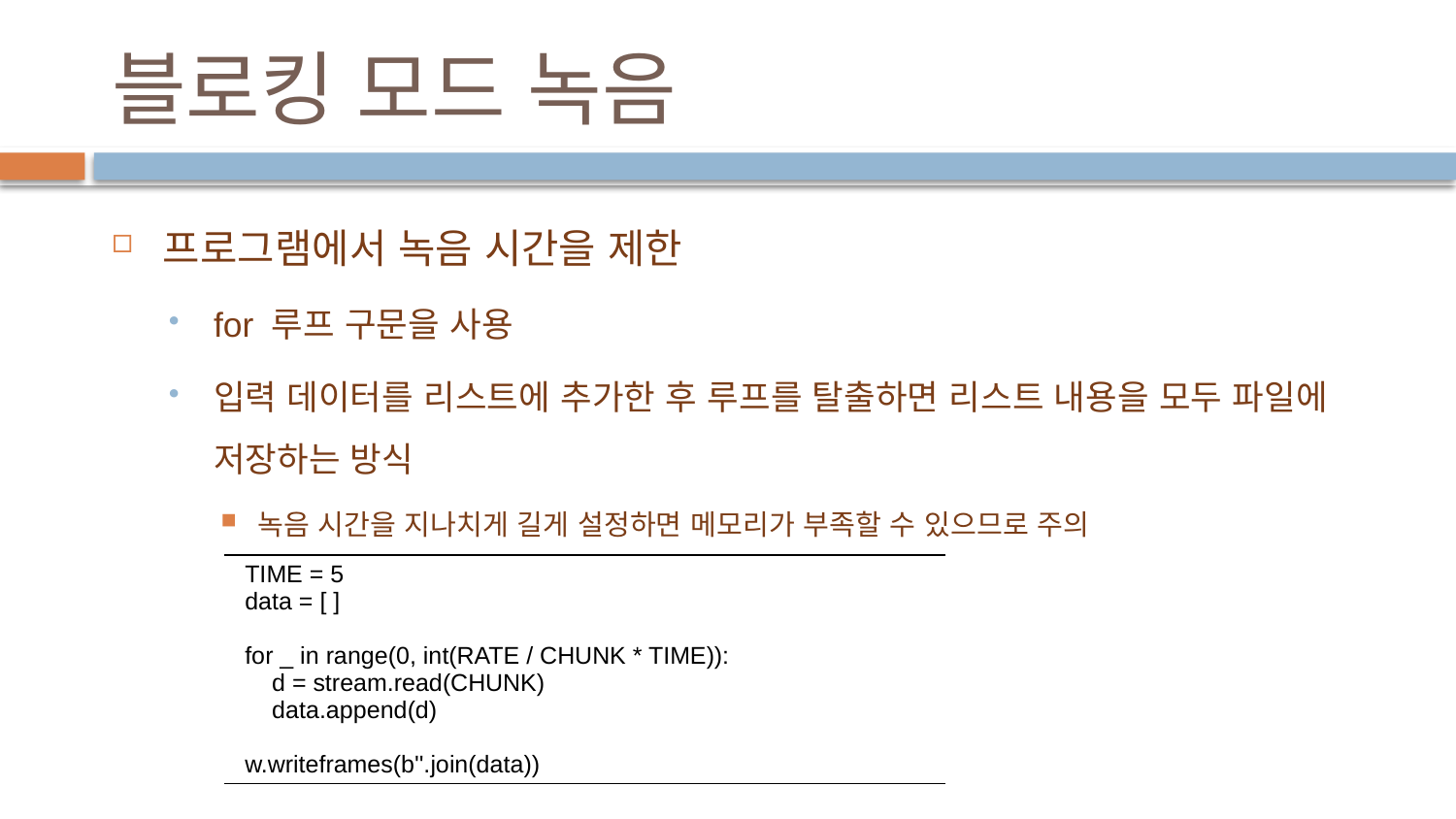

# 블로킹 모드 녹음
프로그램에서 녹음 시간을 제한
for 루프 구문을 사용
입력 데이터를 리스트에 추가한 후 루프를 탈출하면 리스트 내용을 모두 파일에 저장하는 방식
녹음 시간을 지나치게 길게 설정하면 메모리가 부족할 수 있으므로 주의
| TIME = 5 data = [ ] for \_ in range(0, int(RATE / CHUNK \* TIME)): d = stream.read(CHUNK) data.append(d) w.writeframes(b''.join(data)) |
| --- |